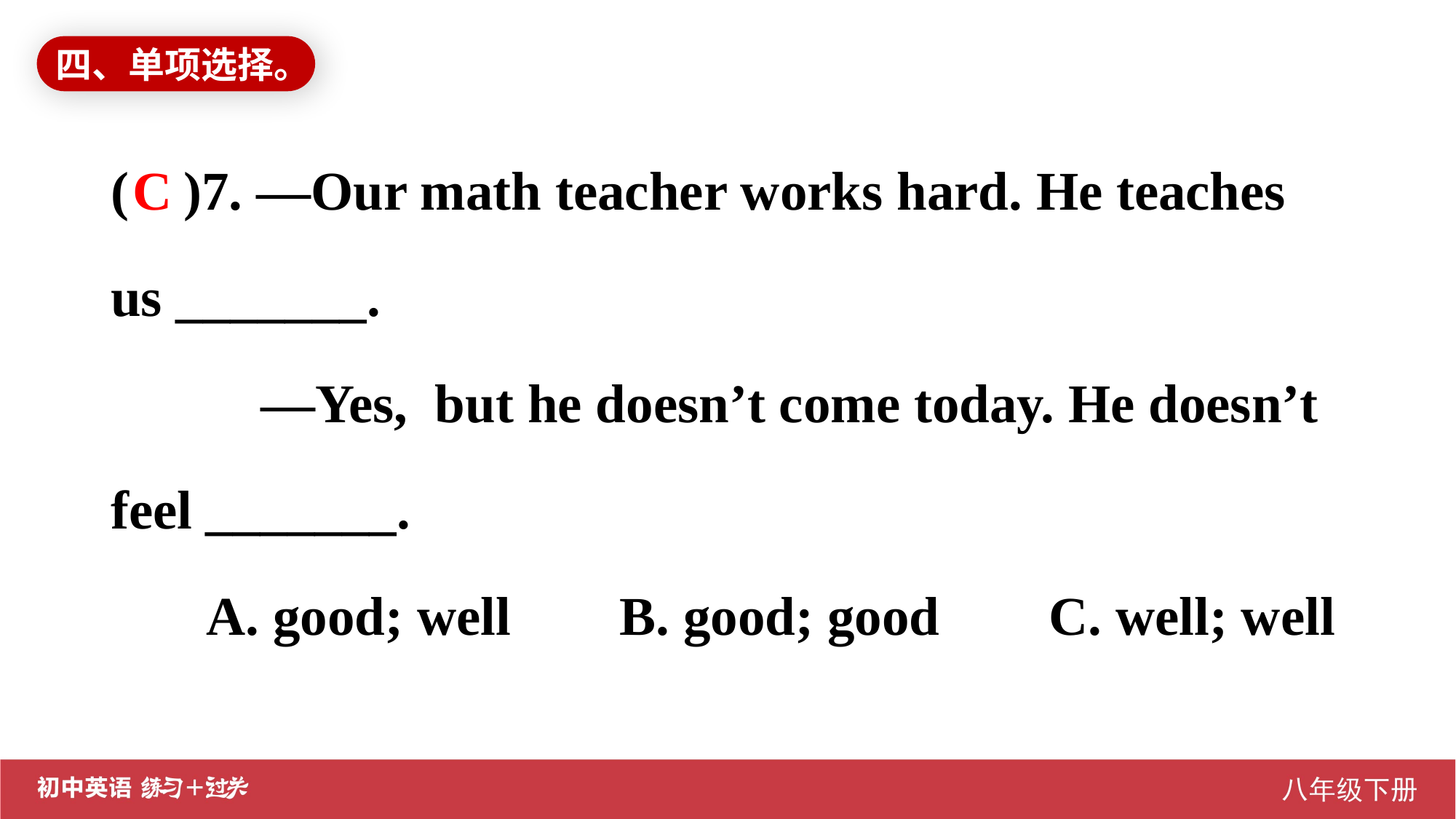

四、单项选择。
(    )7. —Our math teacher works hard. He teaches us _______.
           —Yes,  but he doesn’t come today. He doesn’t feel _______.
       A. good; well        B. good; good        C. well; well
C